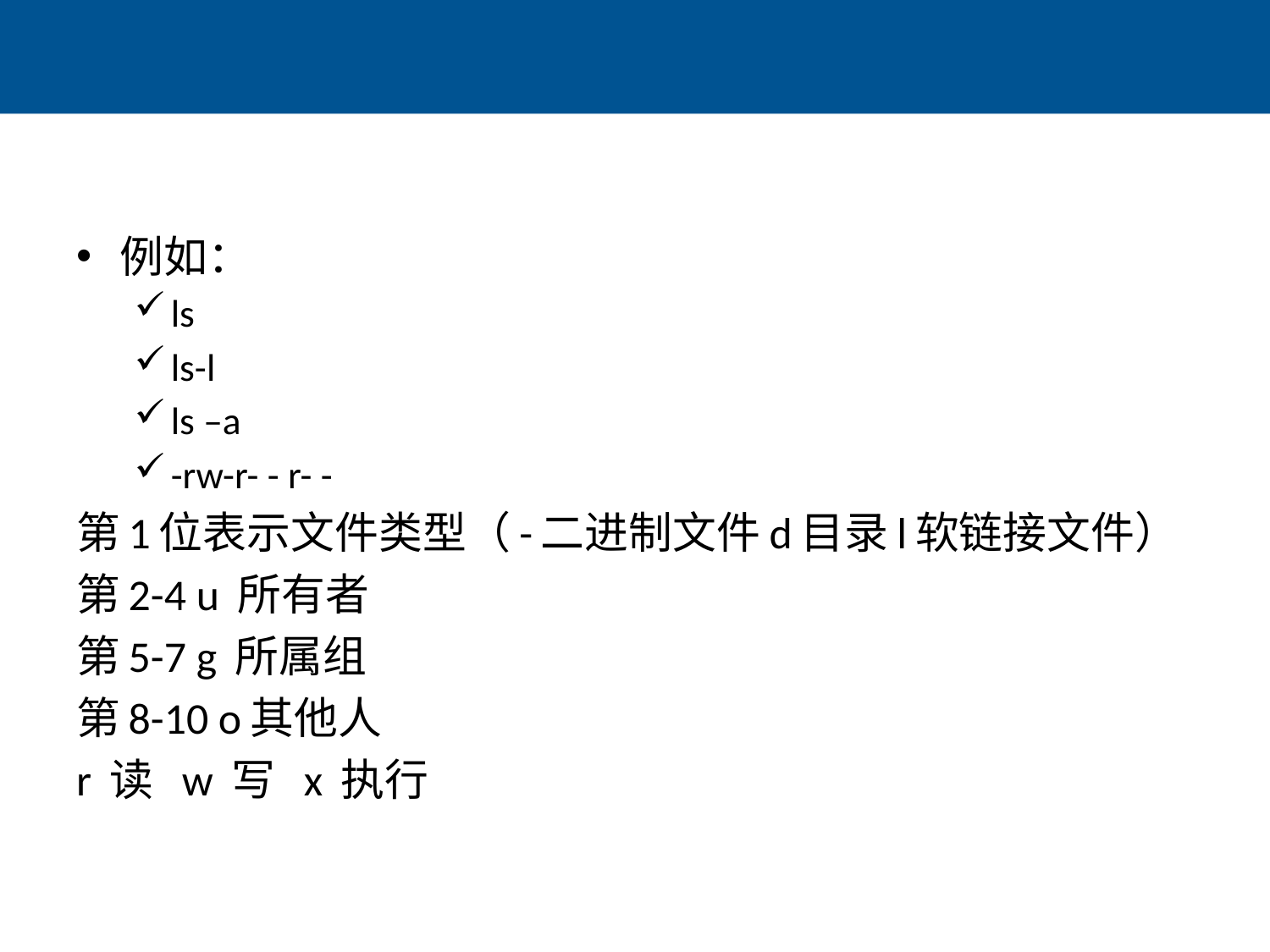

#
例如：
ls
ls-l
ls –a
-rw-r- - r- -
第1位表示文件类型（-二进制文件d目录l软链接文件）
第2-4 u 所有者
第5-7 g 所属组
第8-10 o其他人
r 读  w 写  x 执行